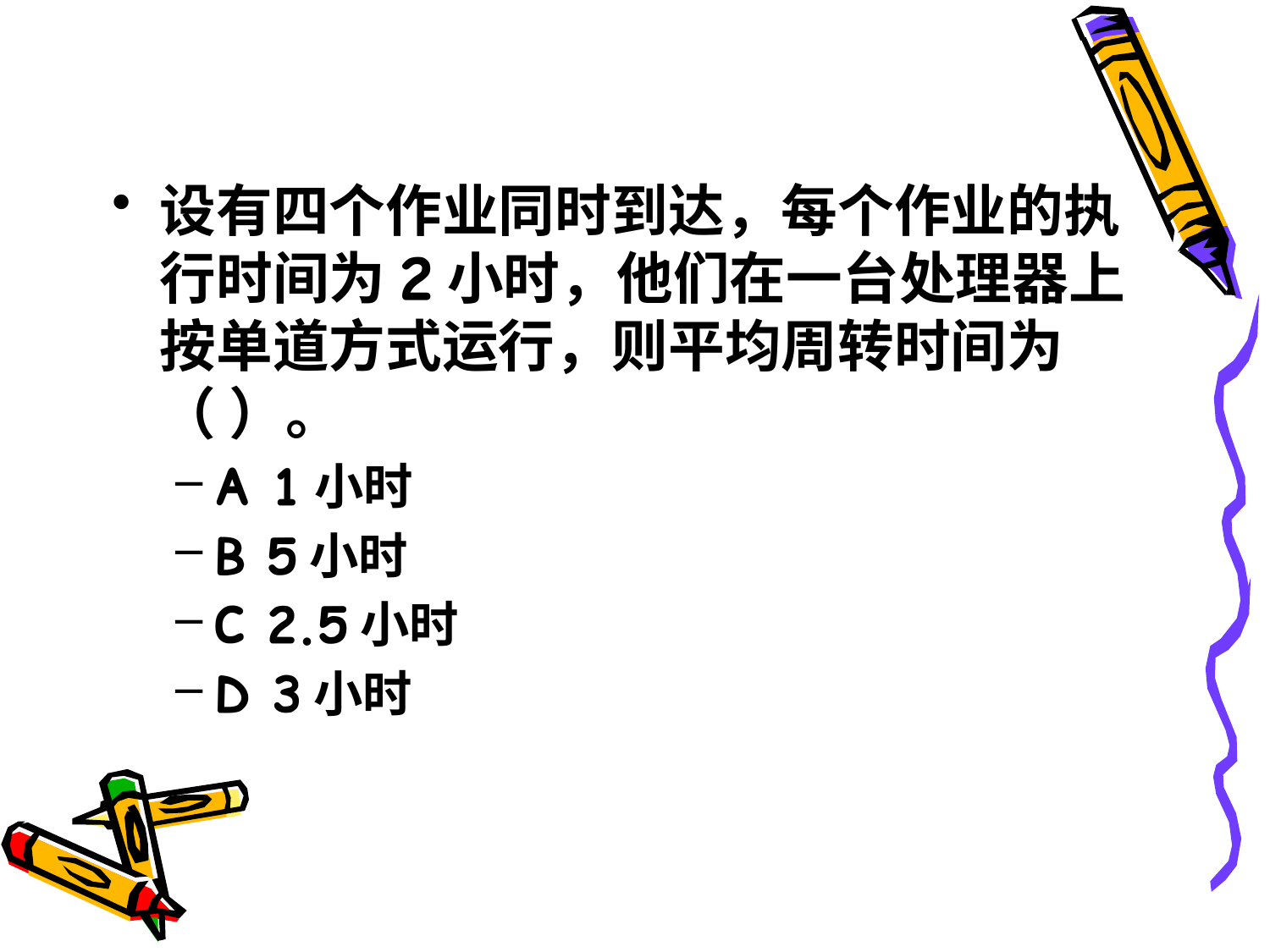

设有四个作业同时到达，每个作业的执行时间为2小时，他们在一台处理器上按单道方式运行，则平均周转时间为（ ）。
A 1小时
B 5小时
C 2.5小时
D 3小时